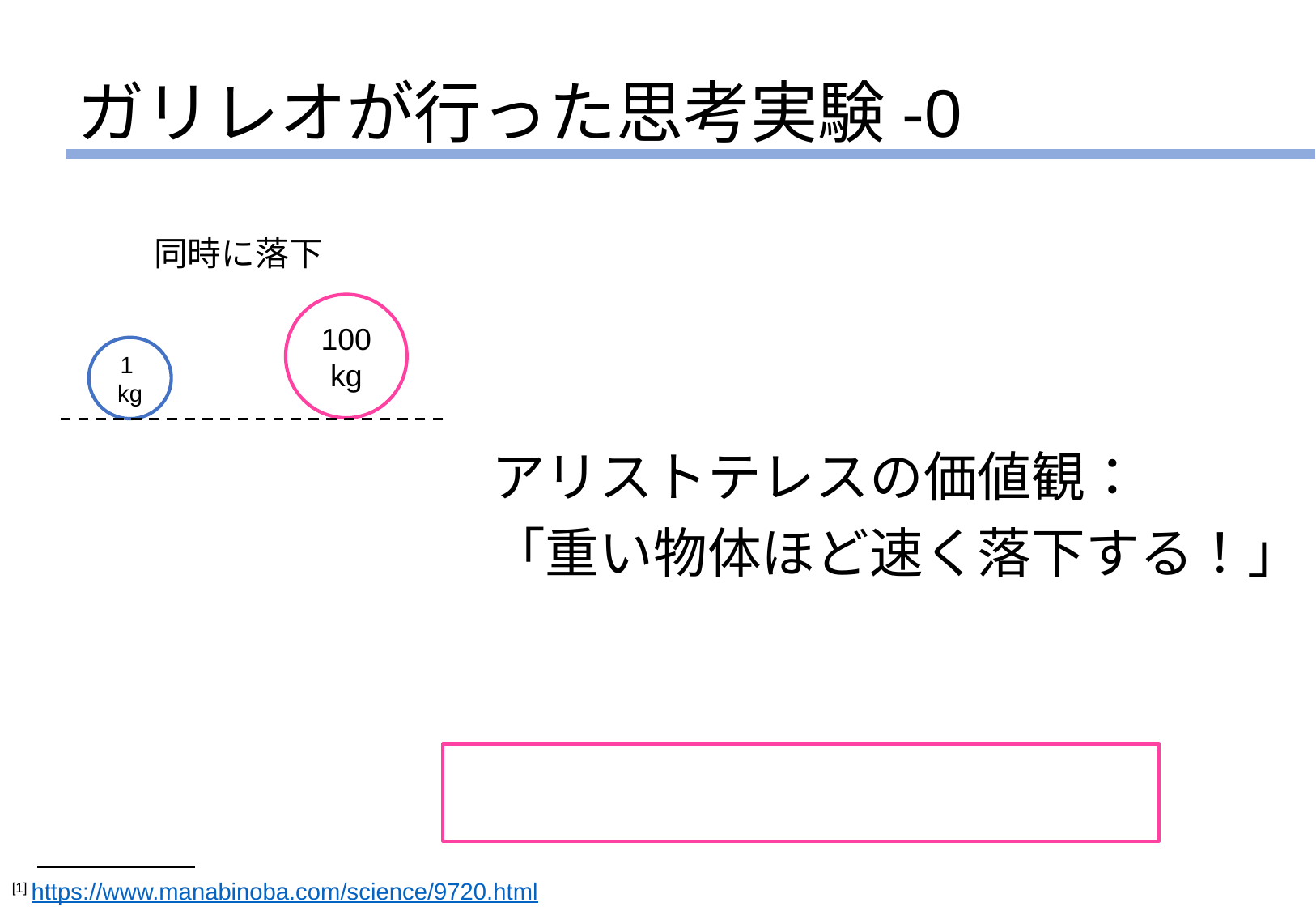

9
# ガリレオが行った思考実験-0
同時に落下
100
kg
1
kg
アリストテレスの価値観：
「重い物体ほど速く落下する！」

[1] https://www.manabinoba.com/science/9720.html